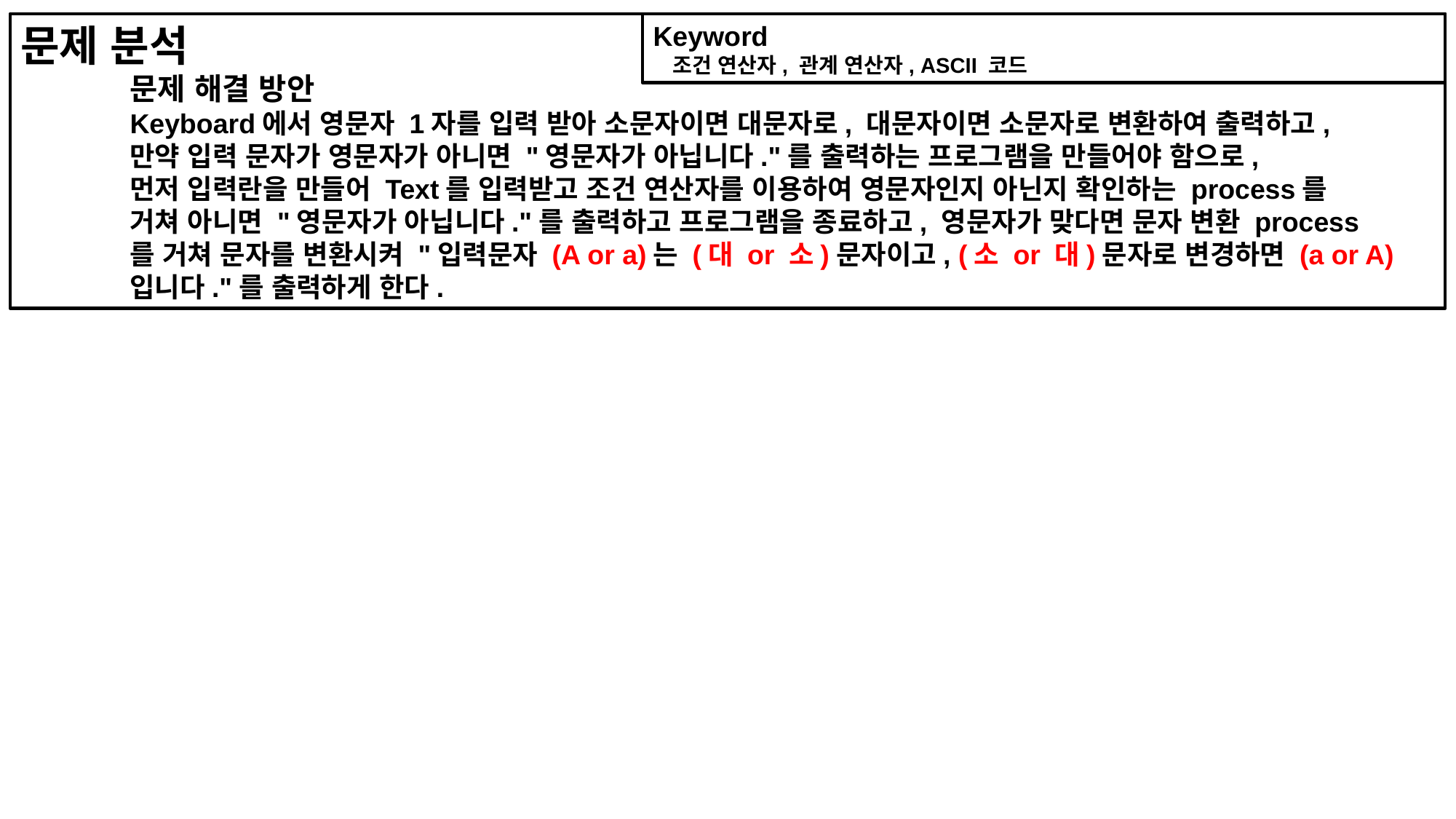

문제 분석
	문제 해결 방안
	Keyboard에서 영문자 1자를 입력 받아 소문자이면 대문자로, 대문자이면 소문자로 변환하여 출력하고,
	만약 입력 문자가 영문자가 아니면 "영문자가 아닙니다."를 출력하는 프로그램을 만들어야 함으로,
	먼저 입력란을 만들어 Text를 입력받고 조건 연산자를 이용하여 영문자인지 아닌지 확인하는 process를
	거쳐 아니면 "영문자가 아닙니다."를 출력하고 프로그램을 종료하고, 영문자가 맞다면 문자 변환 process
	를 거쳐 문자를 변환시켜 "입력문자 (A or a)는 (대 or 소)문자이고, (소 or 대)문자로 변경하면 (a or A)
	입니다."를 출력하게 한다.
Keyword
   조건 연산자, 관계 연산자, ASCII 코드